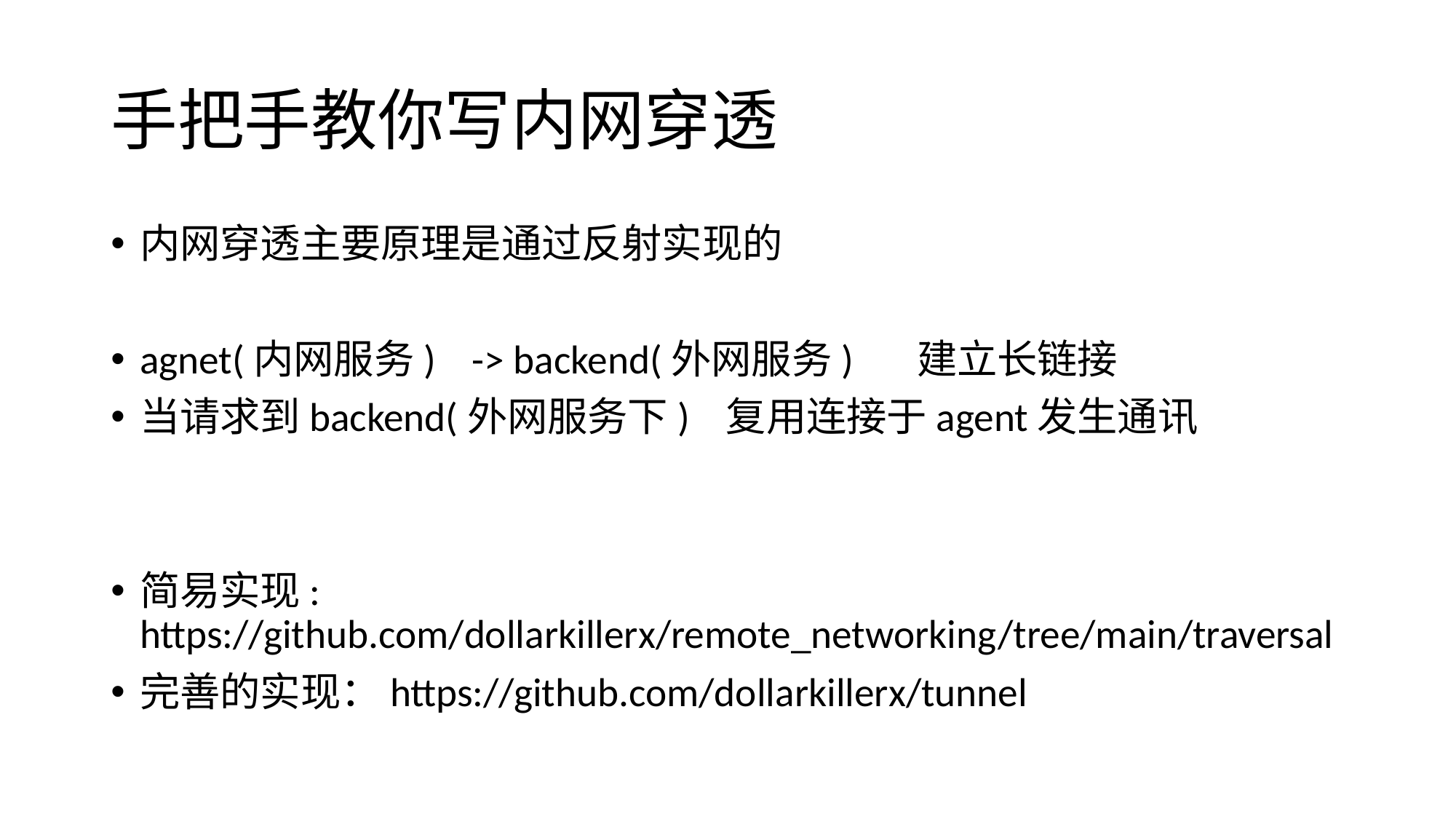

# 手把手教你写内网穿透
内网穿透主要原理是通过反射实现的

agnet(内网服务)    -> backend(外网服务)      建立长链接
当请求到backend(外网服务下)   复用连接于agent发生通讯

简易实现: https://github.com/dollarkillerx/remote_networking/tree/main/traversal
完善的实现：https://github.com/dollarkillerx/tunnel